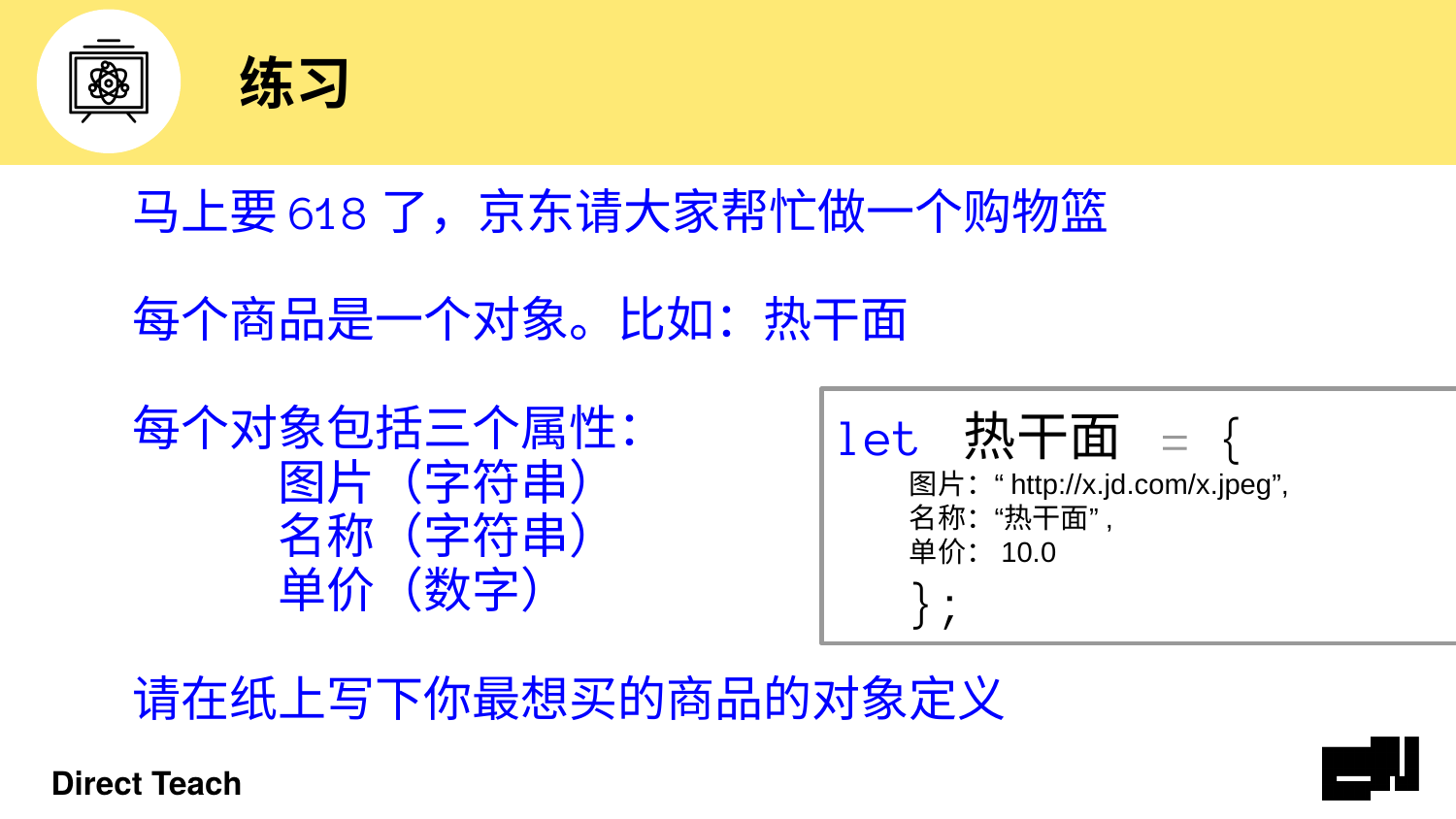

# 练习
马上要618了，京东请大家帮忙做一个购物篮

每个商品是一个对象。比如：热干面

每个对象包括三个属性：
	图片（字符串）
	名称（字符串）
	单价（数字）

请在纸上写下你最想买的商品的对象定义
let 热干面 = {
图片：“http://x.jd.com/x.jpeg”,
名称：“热干面”,
单价：10.0
};